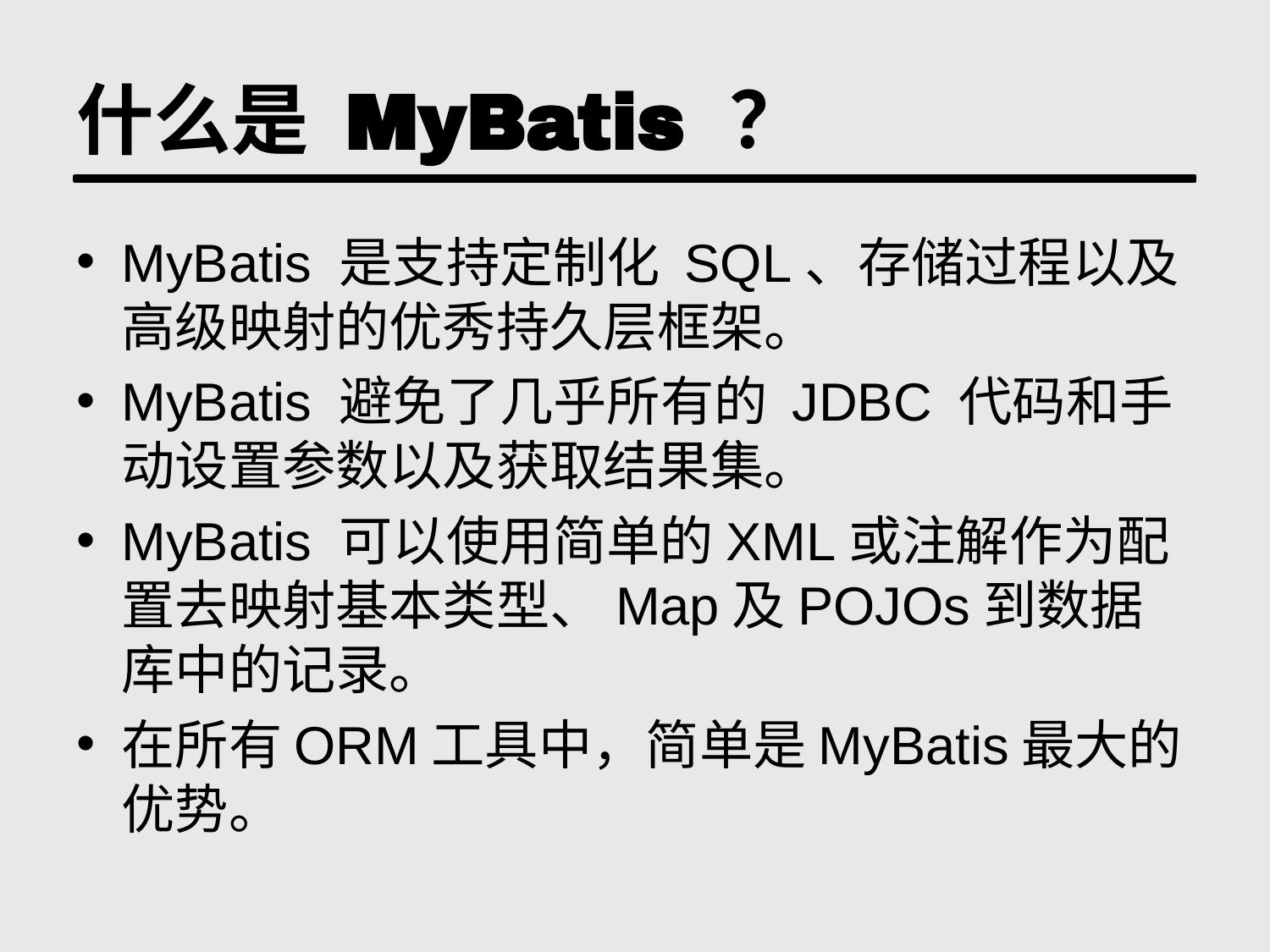

# 什么是 MyBatis ？
MyBatis 是支持定制化 SQL、存储过程以及高级映射的优秀持久层框架。
MyBatis 避免了几乎所有的 JDBC 代码和手动设置参数以及获取结果集。
MyBatis 可以使用简单的XML或注解作为配置去映射基本类型、Map及POJOs到数据库中的记录。
在所有ORM工具中，简单是MyBatis最大的优势。